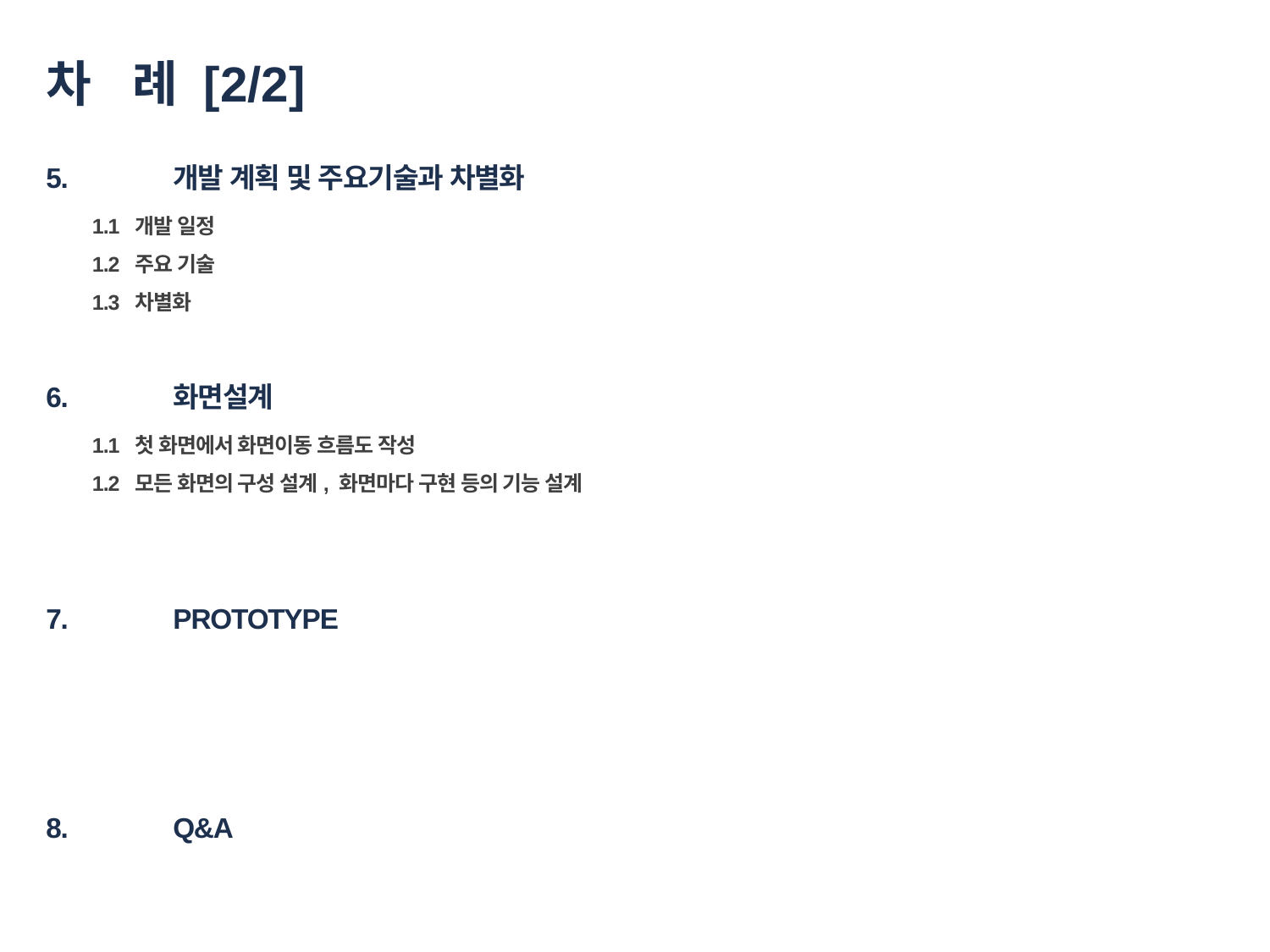

# 차   례 [2/2]
5.	개발 계획 및 주요기술과 차별화
	1.1  개발 일정
	1.2  주요 기술
	1.3  차별화
6.	화면설계
	1.1  첫 화면에서 화면이동 흐름도 작성
	1.2  모든 화면의 구성 설계, 화면마다 구현 등의 기능 설계
7.	PROTOTYPE
8.	Q&A